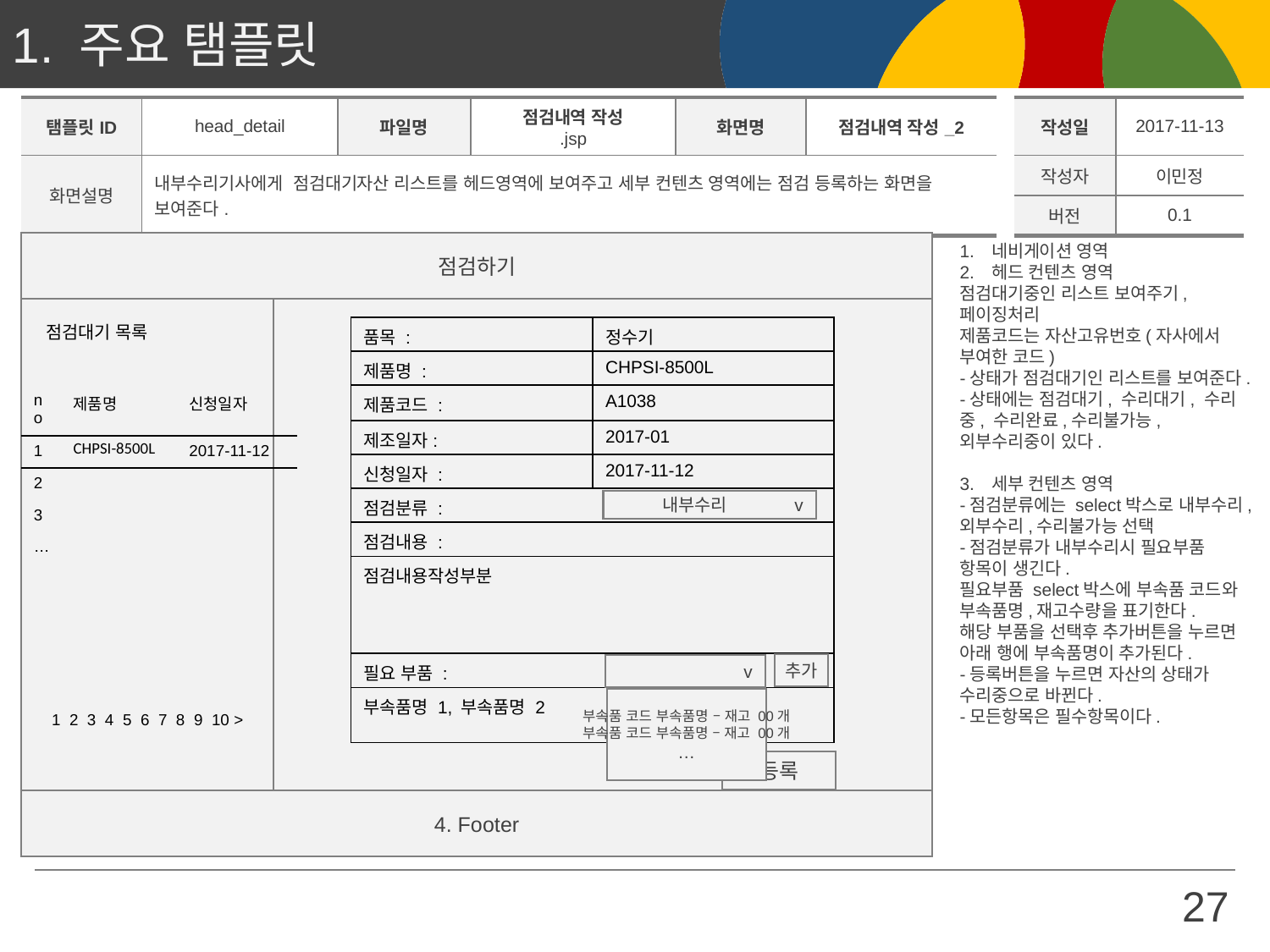

| 탬플릿ID | head\_detail | 파일명 | 점검내역 작성 .jsp | 화면명 | 점검내역 작성\_2 |  | 작성일 | 2017-11-13 |
| --- | --- | --- | --- | --- | --- | --- | --- | --- |
| 화면설명 | 내부수리기사에게 점검대기자산 리스트를 헤드영역에 보여주고 세부 컨텐츠 영역에는 점검 등록하는 화면을 보여준다. |  |  |  |  |  | 작성자 | 이민정 |
|  |  |  |  |  |  |  | 버전 | 0.1 |
점검하기
네비게이션 영역
헤드 컨텐츠 영역
점검대기중인 리스트 보여주기,페이징처리
제품코드는 자산고유번호(자사에서 부여한 코드)
-상태가 점검대기인 리스트를 보여준다.
-상태에는 점검대기, 수리대기, 수리중, 수리완료,수리불가능,외부수리중이 있다.

세부 컨텐츠 영역
-점검분류에는 select박스로 내부수리,외부수리,수리불가능 선택
-점검분류가 내부수리시 필요부품 항목이 생긴다.
필요부품 select박스에 부속품 코드와 부속품명,재고수량을 표기한다.
해당 부품을 선택후 추가버튼을 누르면  아래 행에 부속품명이 추가된다.
-등록버튼을 누르면 자산의 상태가 수리중으로 바뀐다.
-모든항목은 필수항목이다.

점검대기 목록
| 품목 : | 정수기 |
| --- | --- |
| 제품명 : | CHPSI-8500L |
| 제품코드 : | A1038 |
| 제조일자: | 2017-01 |
| 신청일자 : | 2017-11-12 |
| 점검분류 : |  |
| 점검내용 : |  |
| 점검내용작성부분 |  |
| 필요 부품 : |  |
| 부속품명 1, 부속품명 2 |  |
| no | 제품명 | 신청일자 |
| --- | --- | --- |
| 1 | CHPSI-8500L | 2017-11-12 |
| 2 |  |  |
| 3 |  |  |
| … |  |  |
  내부수리             v
추가
       v
부속품 코드 부속품명 – 재고 00개
부속품 코드 부속품명 – 재고 00개
…
1  2  3  4  5  6  7  8  9  10 >
등록
4. Footer